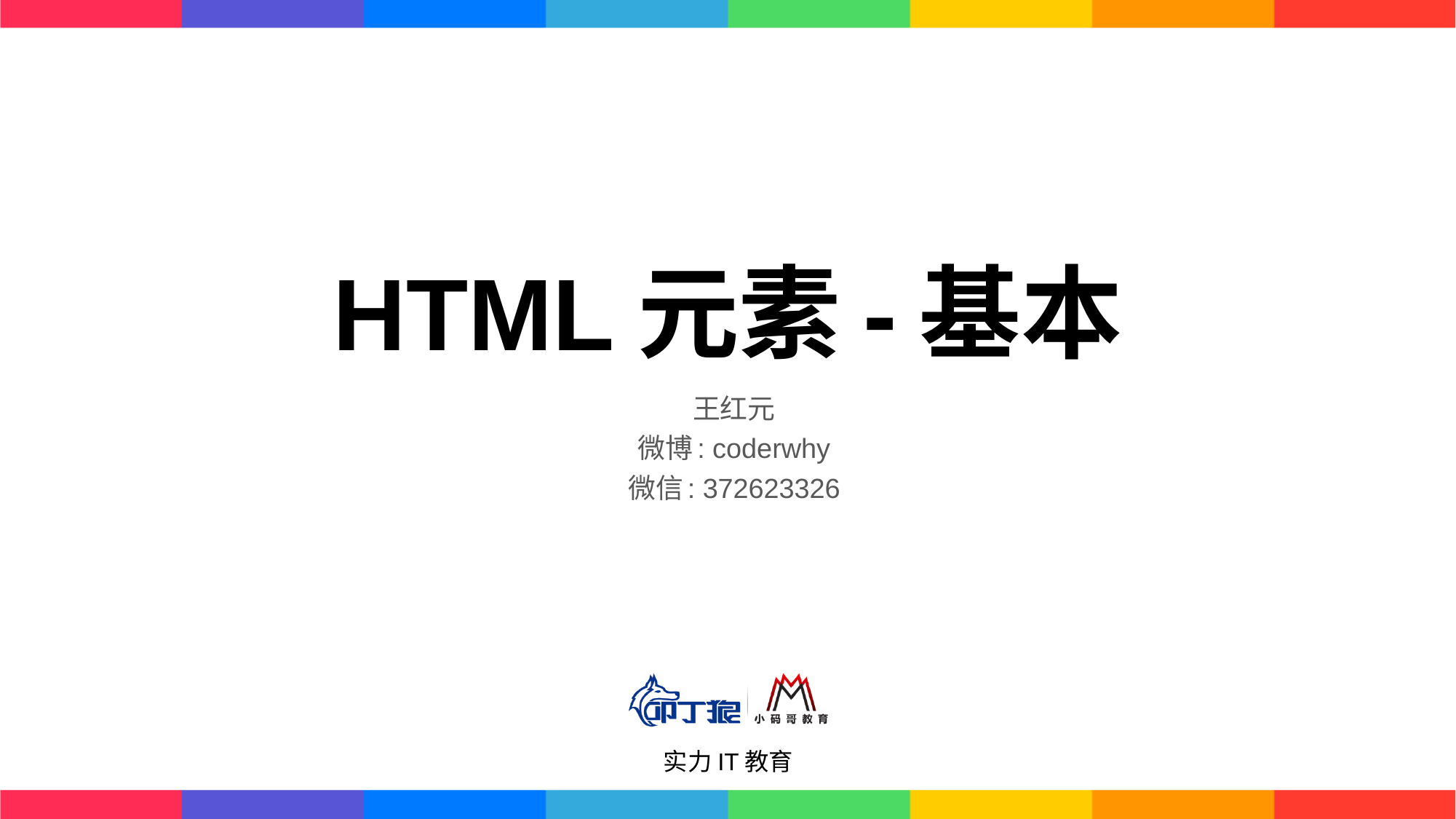

# HTML元素-基本
王红元
微博: coderwhy
微信: 372623326